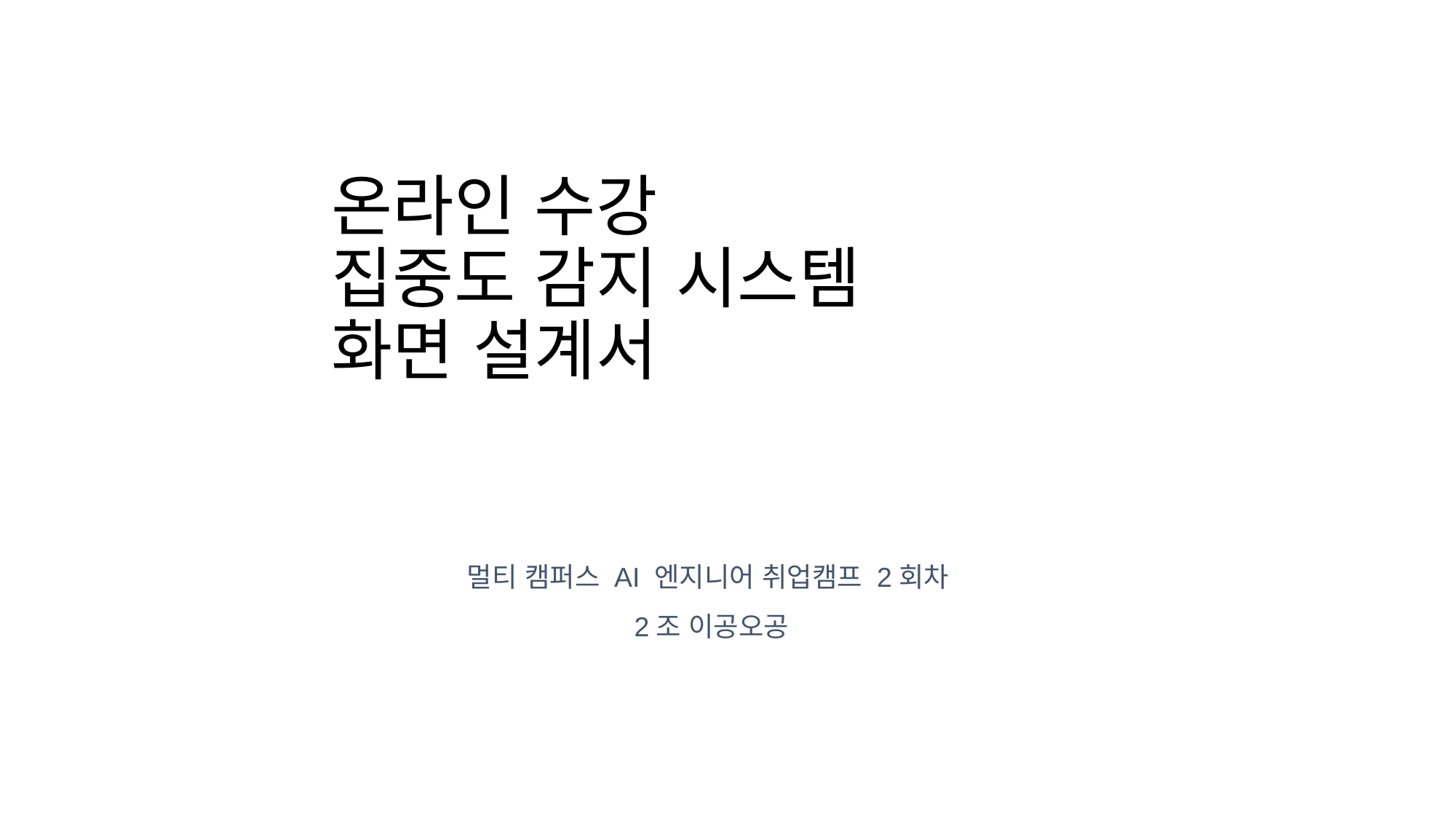

온라인 수강
집중도 감지 시스템
화면 설계서
멀티 캠퍼스 AI 엔지니어 취업캠프 2회차
2조 이공오공